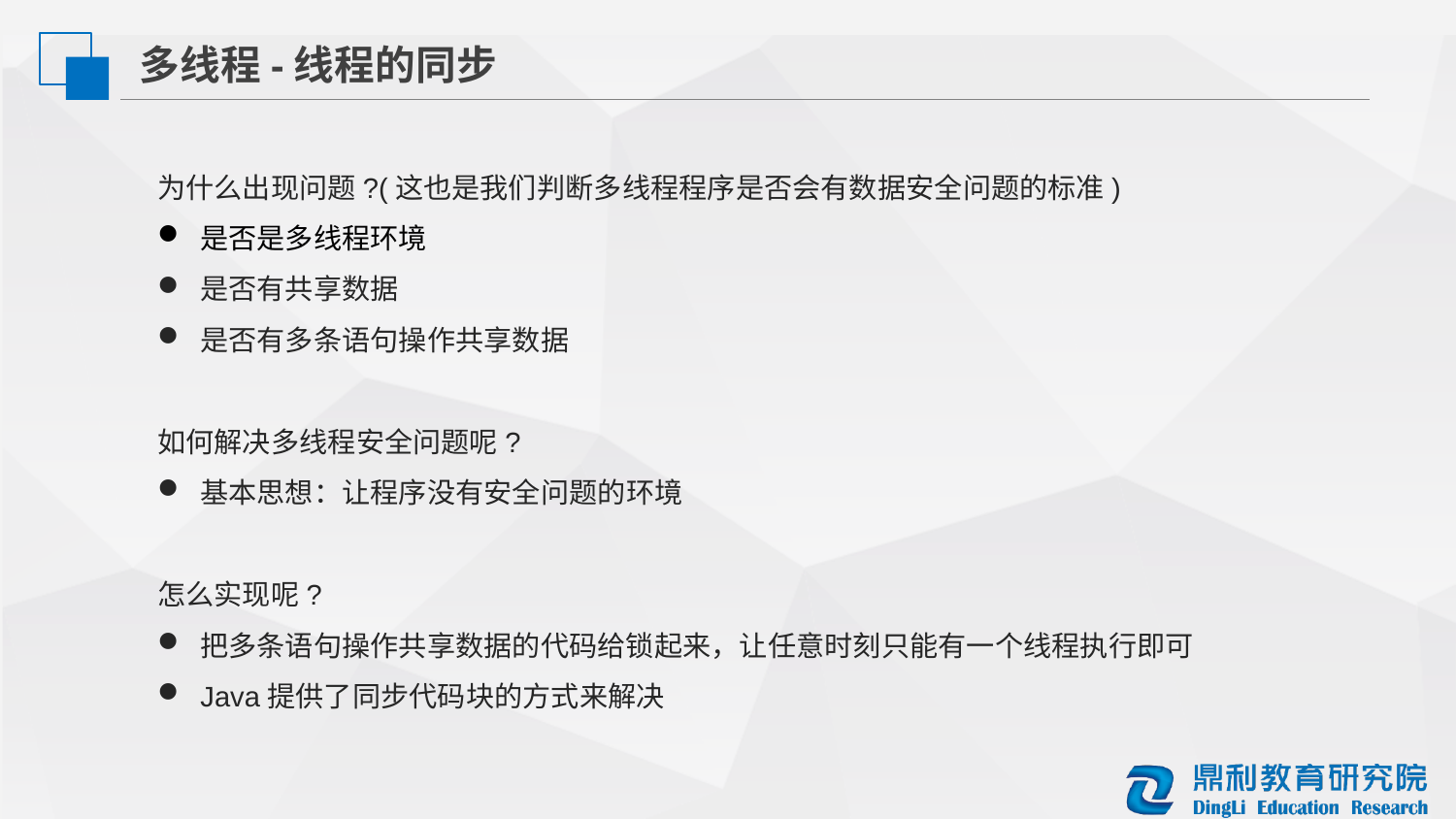

多线程-线程的同步
为什么出现问题?(这也是我们判断多线程程序是否会有数据安全问题的标准)
是否是多线程环境
是否有共享数据
是否有多条语句操作共享数据

如何解决多线程安全问题呢?
基本思想：让程序没有安全问题的环境

怎么实现呢?
把多条语句操作共享数据的代码给锁起来，让任意时刻只能有一个线程执行即可
Java提供了同步代码块的方式来解决